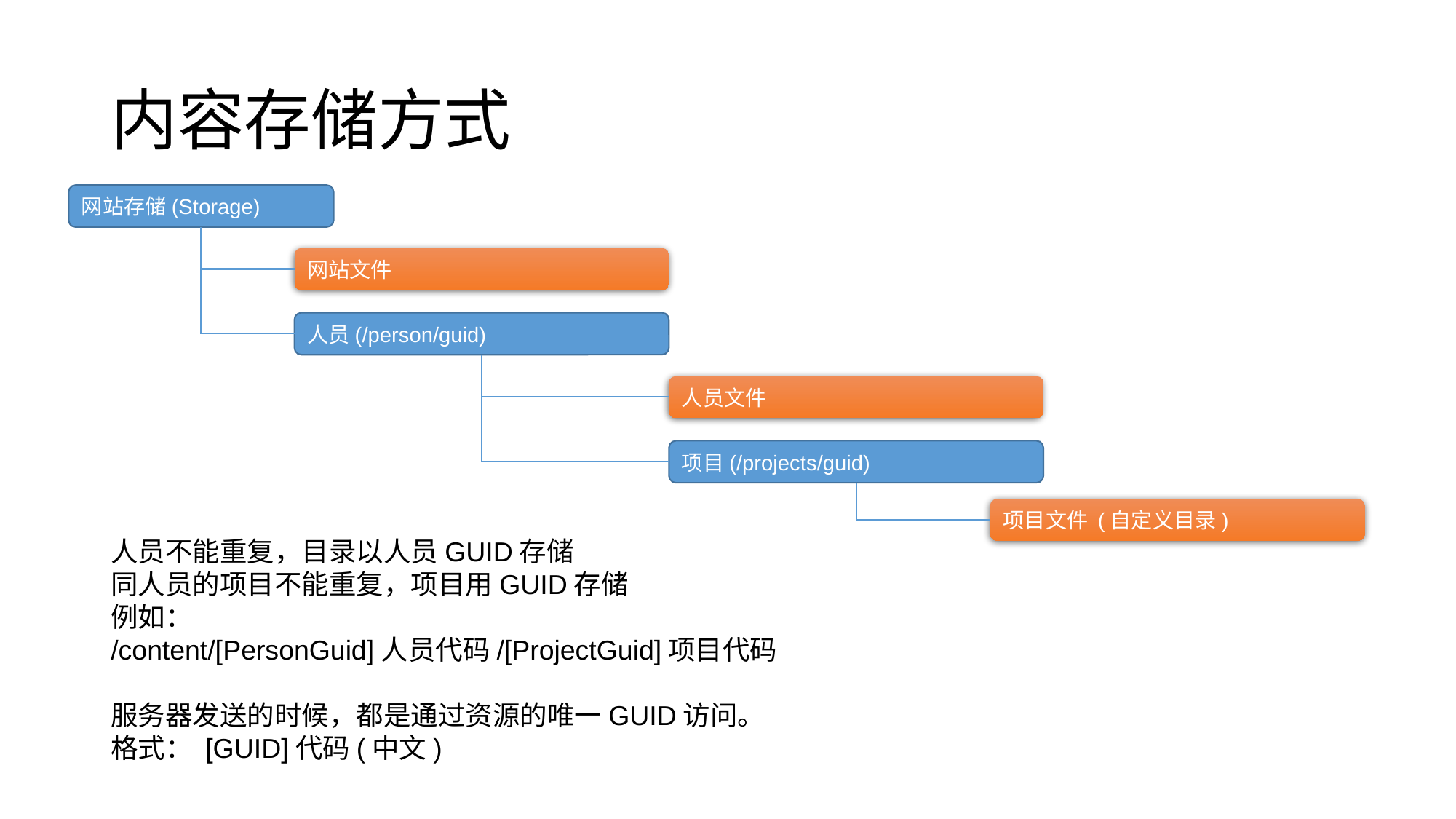

# 内容存储方式
网站存储(Storage)
网站文件
人员(/person/guid)
人员文件
项目(/projects/guid)
项目文件 (自定义目录)
人员不能重复，目录以人员GUID存储
同人员的项目不能重复，项目用GUID存储
例如：
/content/[PersonGuid]人员代码/[ProjectGuid]项目代码

服务器发送的时候，都是通过资源的唯一GUID访问。
格式： [GUID]代码(中文)